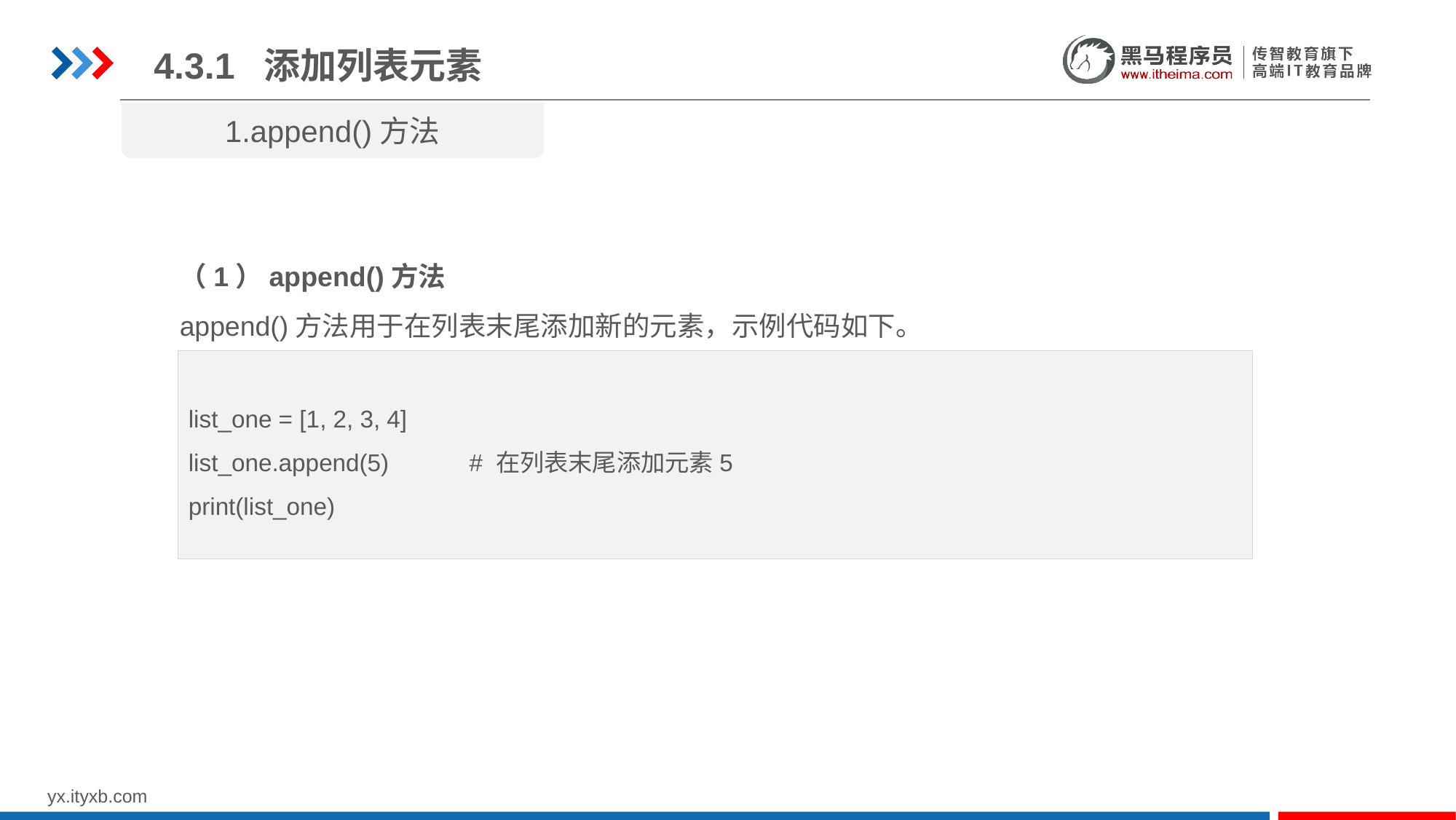

4.3.1  添加列表元素

1.append()方法
（1）append()方法
append()方法用于在列表末尾添加新的元素，示例代码如下。
list_one = [1, 2, 3, 4]
list_one.append(5)            # 在列表末尾添加元素5
print(list_one)